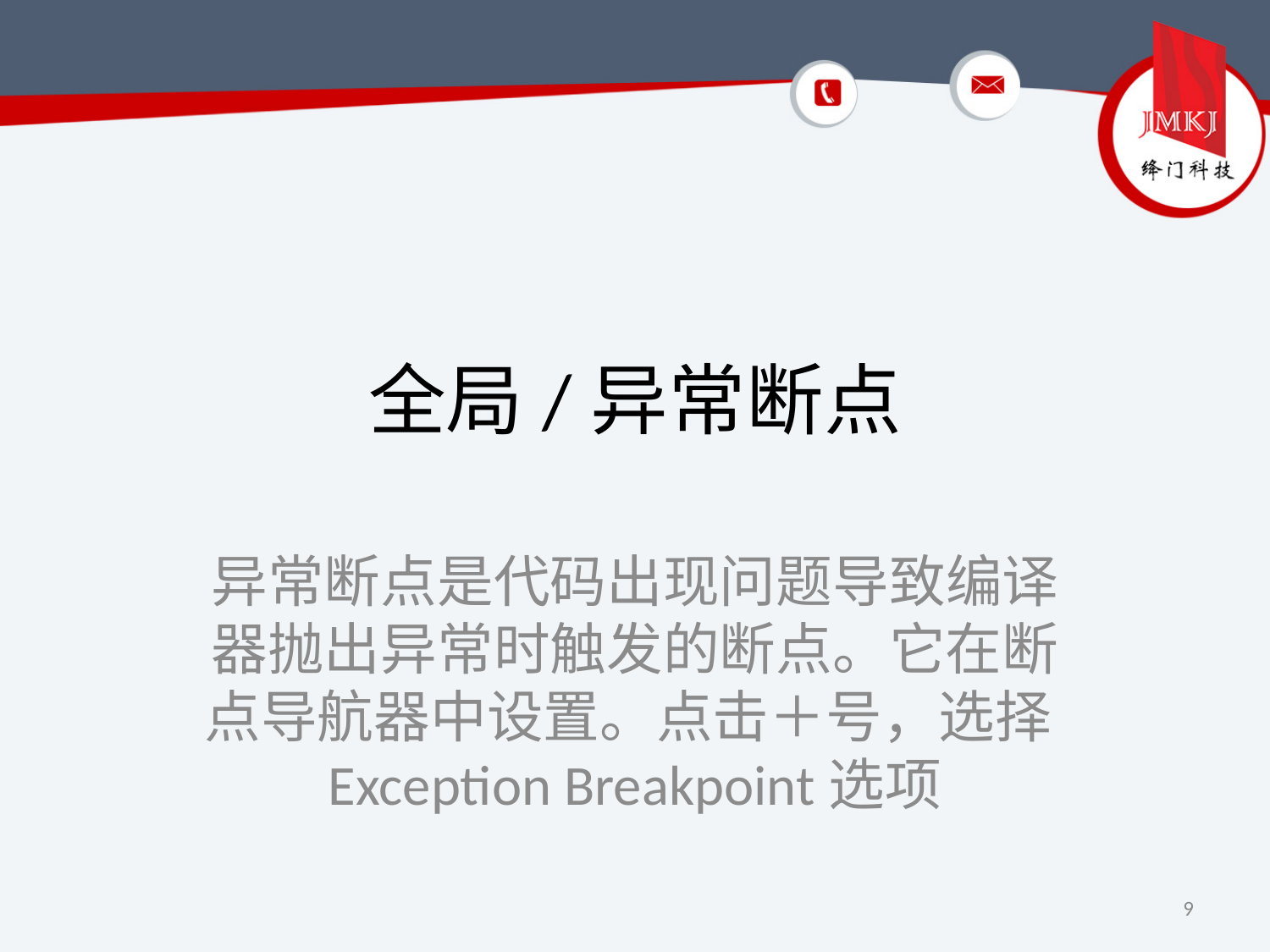

# 全局/异常断点
异常断点是代码出现问题导致编译器抛出异常时触发的断点。它在断点导航器中设置。点击＋号，选择Exception Breakpoint选项

9